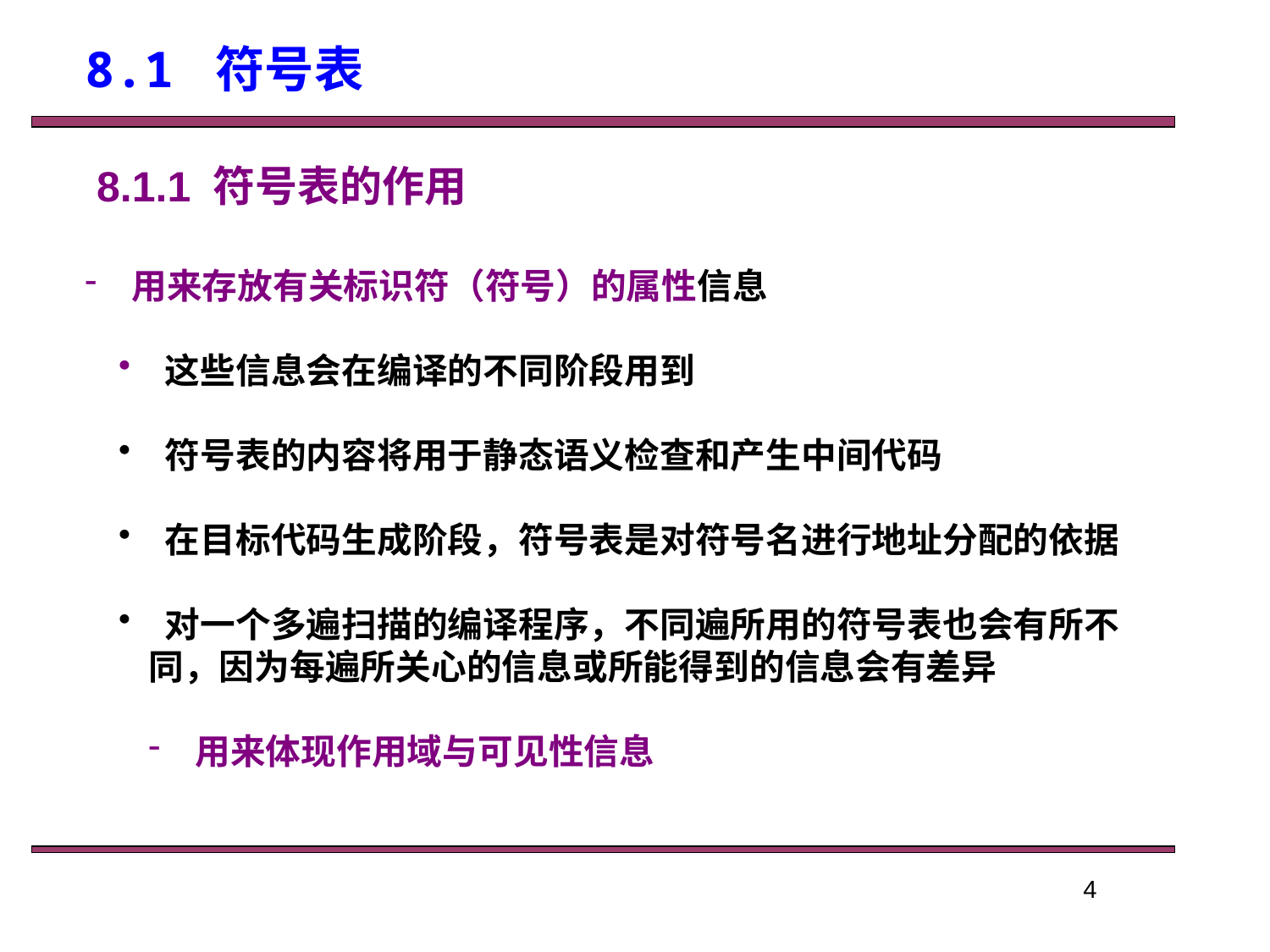

8.1 符号表
 8.1.1 符号表的作用
 用来存放有关标识符（符号）的属性信息

 这些信息会在编译的不同阶段用到

 符号表的内容将用于静态语义检查和产生中间代码

 在目标代码生成阶段，符号表是对符号名进行地址分配的依据

 对一个多遍扫描的编译程序，不同遍所用的符号表也会有所不同，因为每遍所关心的信息或所能得到的信息会有差异

 用来体现作用域与可见性信息
4